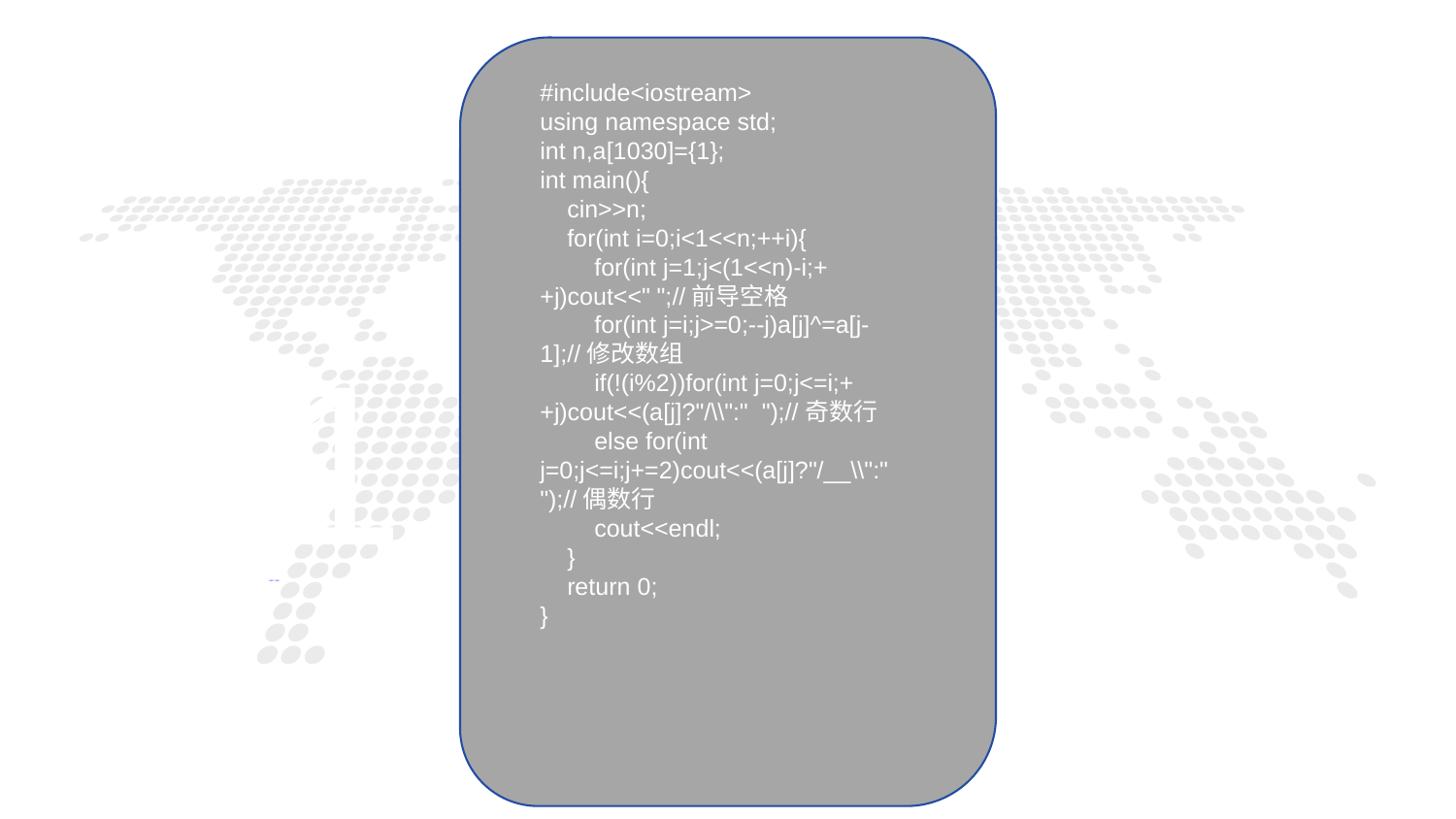

#include<iostream>
using namespace std;
int n,a[1030]={1};
int main(){
    cin>>n;
    for(int i=0;i<1<<n;++i){
        for(int j=1;j<(1<<n)-i;++j)cout<<" ";//前导空格
        for(int j=i;j>=0;--j)a[j]^=a[j-1];//修改数组
        if(!(i%2))for(int j=0;j<=i;++j)cout<<(a[j]?"/\\":"  ");//奇数行
        else for(int j=0;j<=i;j+=2)cout<<(a[j]?"/__\\":"    ");//偶数行
        cout<<endl;
    }
    return 0;
}
1
PART  ONE